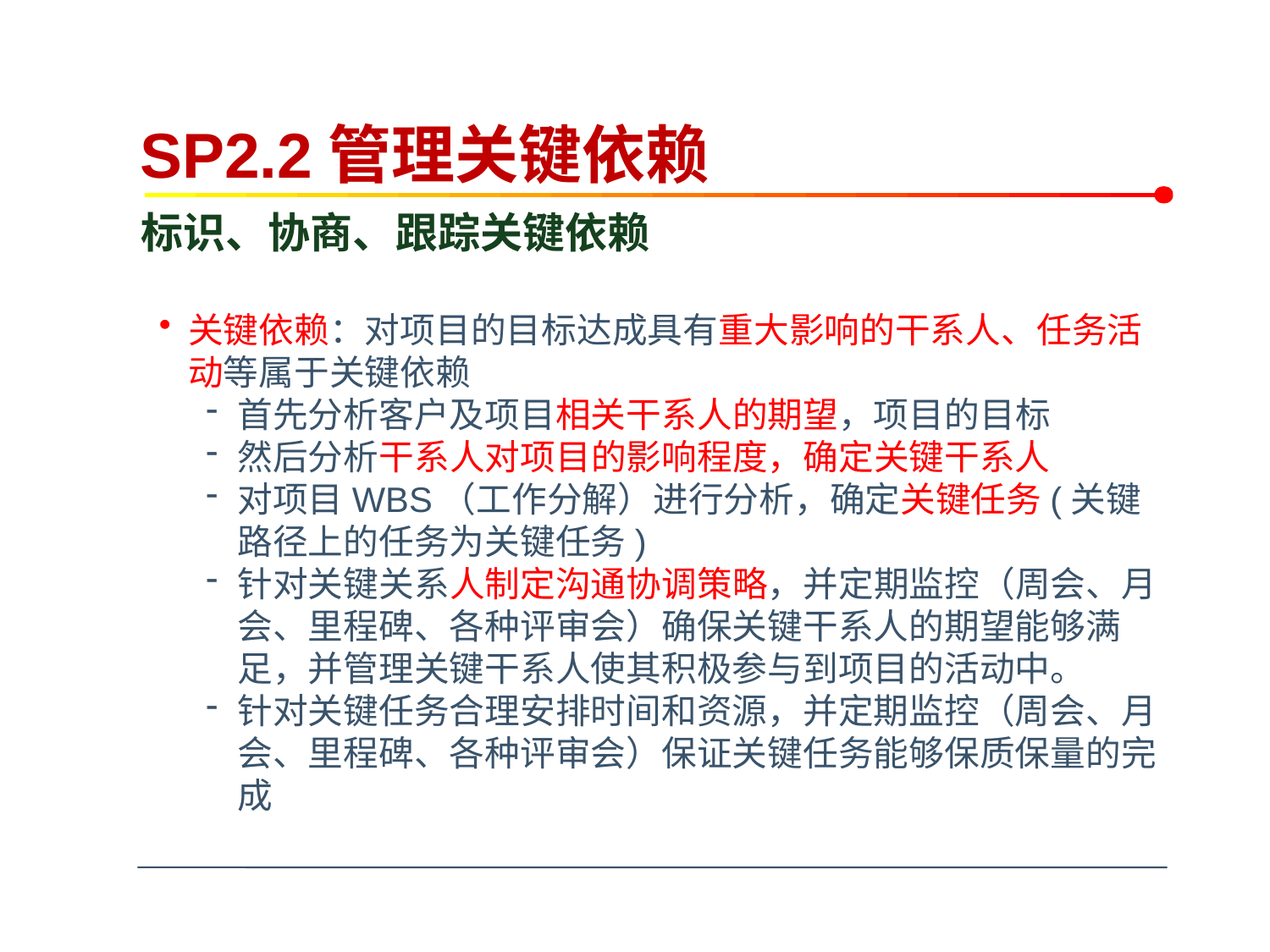

# SP2.2管理关键依赖
标识、协商、跟踪关键依赖

关键依赖：对项目的目标达成具有重大影响的干系人、任务活动等属于关键依赖
首先分析客户及项目相关干系人的期望，项目的目标
然后分析干系人对项目的影响程度，确定关键干系人
对项目WBS（工作分解）进行分析，确定关键任务(关键路径上的任务为关键任务)
针对关键关系人制定沟通协调策略，并定期监控（周会、月会、里程碑、各种评审会）确保关键干系人的期望能够满足，并管理关键干系人使其积极参与到项目的活动中。
针对关键任务合理安排时间和资源，并定期监控（周会、月会、里程碑、各种评审会）保证关键任务能够保质保量的完成